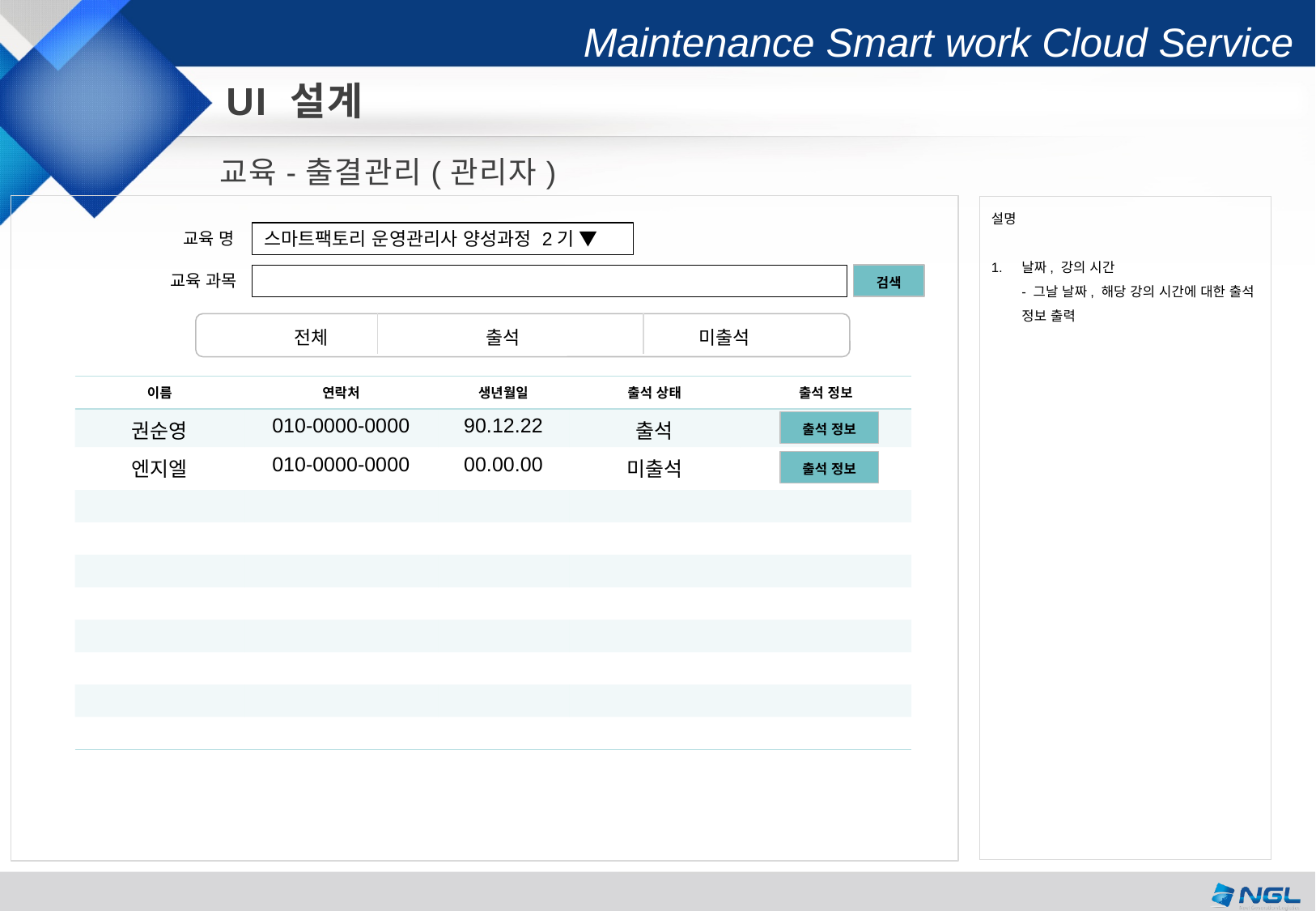

UI 설계
교육-출결관리(관리자)

설명

날짜, 강의 시간
- 그날 날짜, 해당 강의 시간에 대한 출석 정보 출력
 교육 명
스마트팩토리 운영관리사 양성과정 2기 ▼
 교육 과목

검색
전체                              출석                                  미출석
| 이름 | 연락처 | 생년월일 | 출석 상태 | 출석 정보 |
| --- | --- | --- | --- | --- |
| 권순영 | 010-0000-0000 | 90.12.22 | 출석 |  |
| 엔지엘 | 010-0000-0000 | 00.00.00 | 미출석 |  |
|  |  |  |  |  |
|  |  |  |  |  |
|  |  |  |  |  |
|  |  |  |  |  |
|  |  |  |  |  |
|  |  |  |  |  |
|  |  |  |  |  |
|  |  |  |  |  |
출석 정보
출석 정보